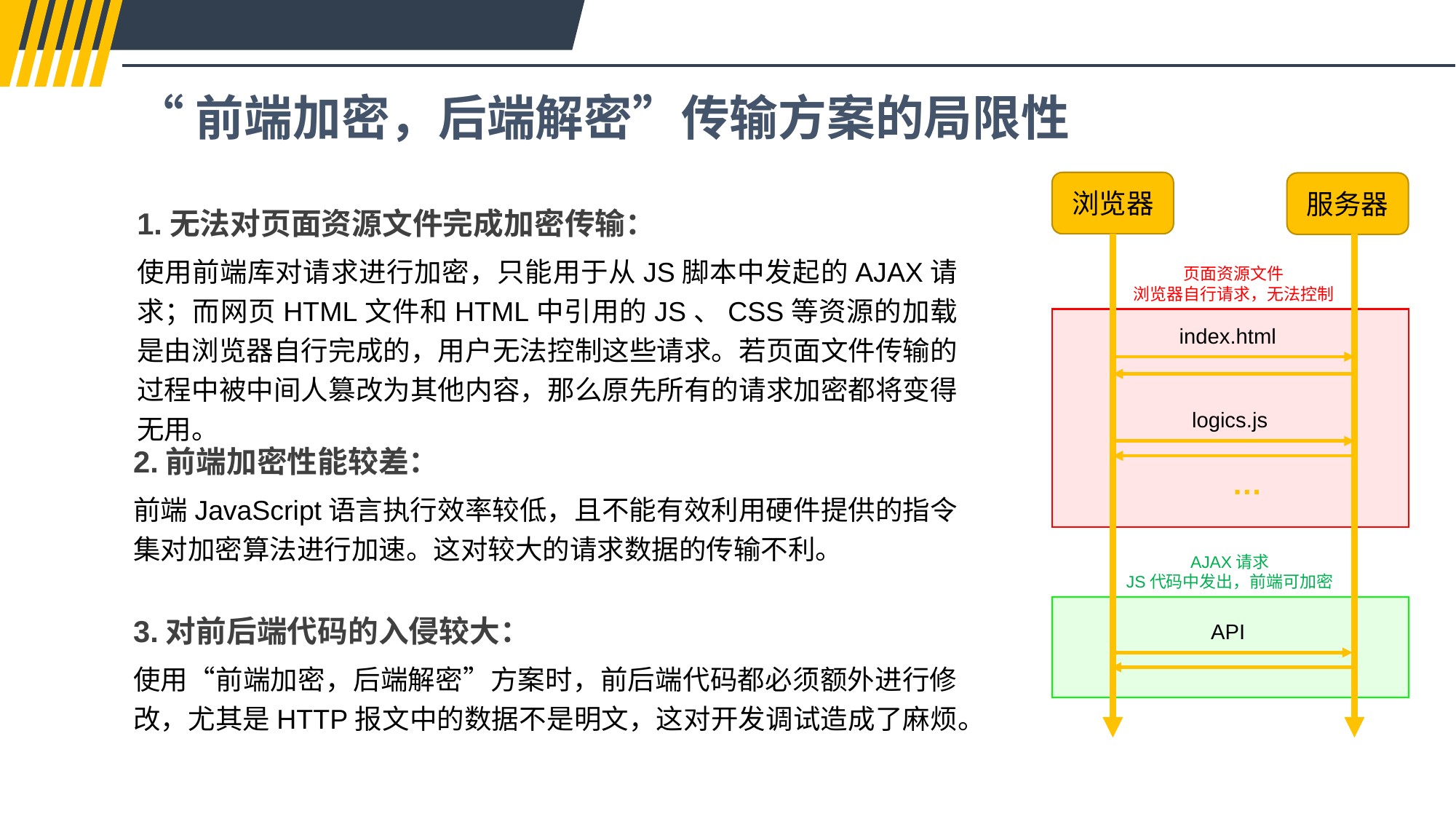

“前端加密，后端解密”传输方案的局限性
浏览器
服务器
页面资源文件
浏览器自行请求，无法控制

index.html
logics.js
…
AJAX请求
JS代码中发出，前端可加密

API
1.无法对页面资源文件完成加密传输：
使用前端库对请求进行加密，只能用于从JS脚本中发起的AJAX请求；而网页HTML文件和HTML中引用的JS、CSS等资源的加载是由浏览器自行完成的，用户无法控制这些请求。若页面文件传输的过程中被中间人篡改为其他内容，那么原先所有的请求加密都将变得无用。
2.前端加密性能较差：
前端JavaScript语言执行效率较低，且不能有效利用硬件提供的指令集对加密算法进行加速。这对较大的请求数据的传输不利。
3.对前后端代码的入侵较大：
使用“前端加密，后端解密”方案时，前后端代码都必须额外进行修改，尤其是HTTP报文中的数据不是明文，这对开发调试造成了麻烦。